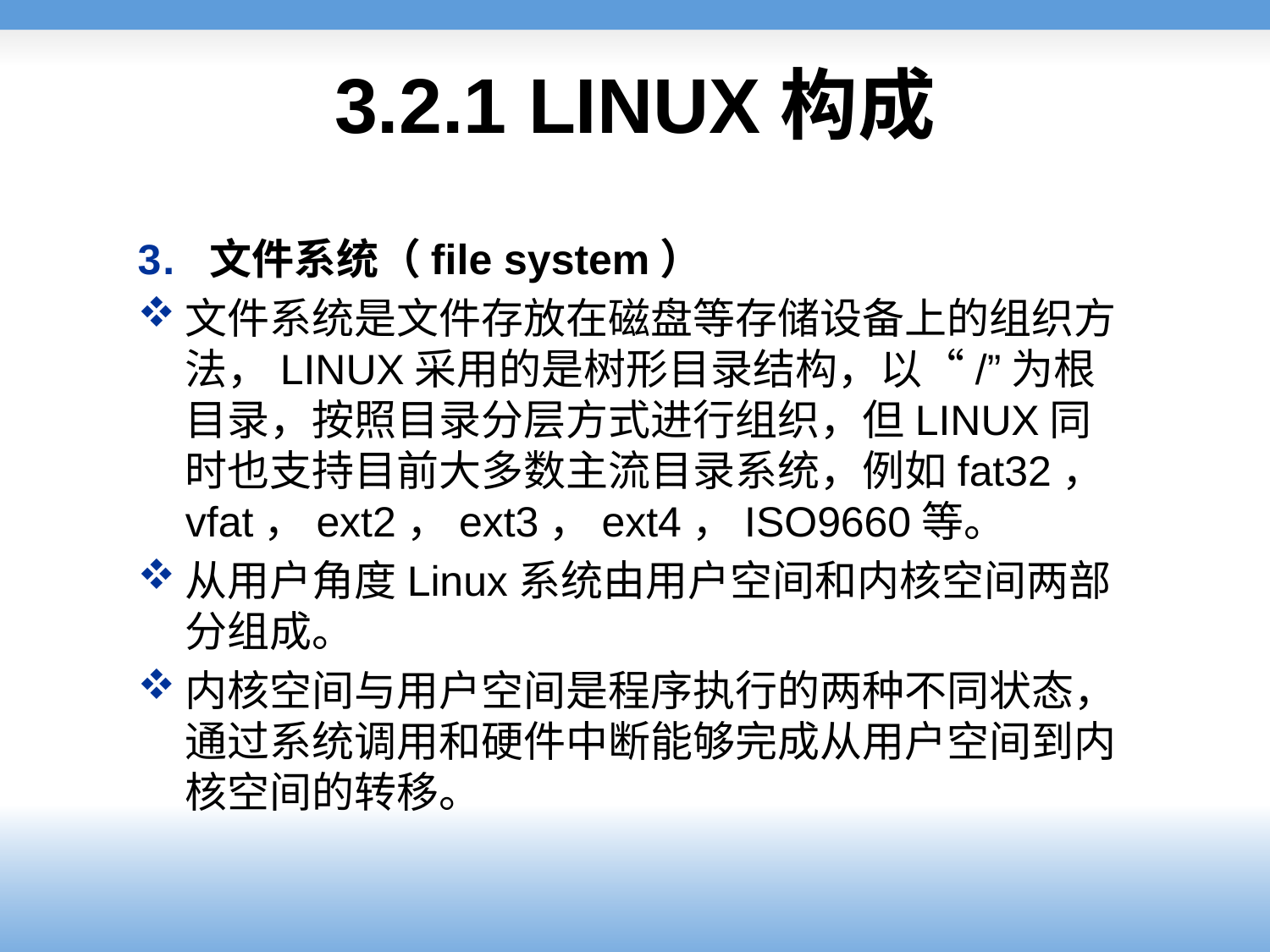

# 3.2.1 LINUX构成
文件系统（file system）
文件系统是文件存放在磁盘等存储设备上的组织方法，LINUX采用的是树形目录结构，以“/”为根目录，按照目录分层方式进行组织，但LINUX同时也支持目前大多数主流目录系统，例如fat32，vfat，ext2，ext3，ext4，ISO9660等。
从用户角度Linux系统由用户空间和内核空间两部分组成。
内核空间与用户空间是程序执行的两种不同状态，通过系统调用和硬件中断能够完成从用户空间到内核空间的转移。